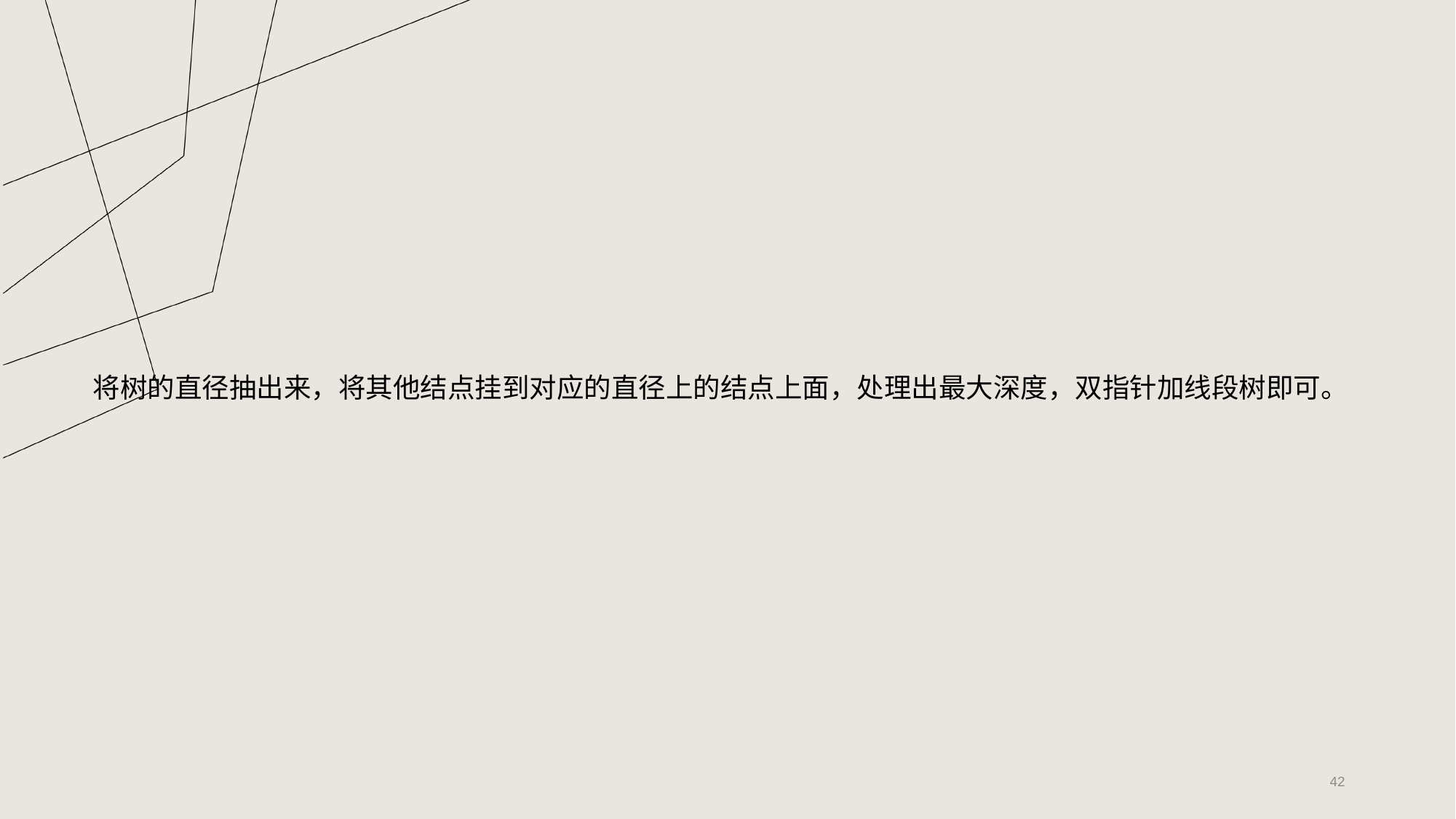

将树的直径抽出来，将其他结点挂到对应的直径上的结点上面，处理出最大深度，双指针加线段树即可。
42